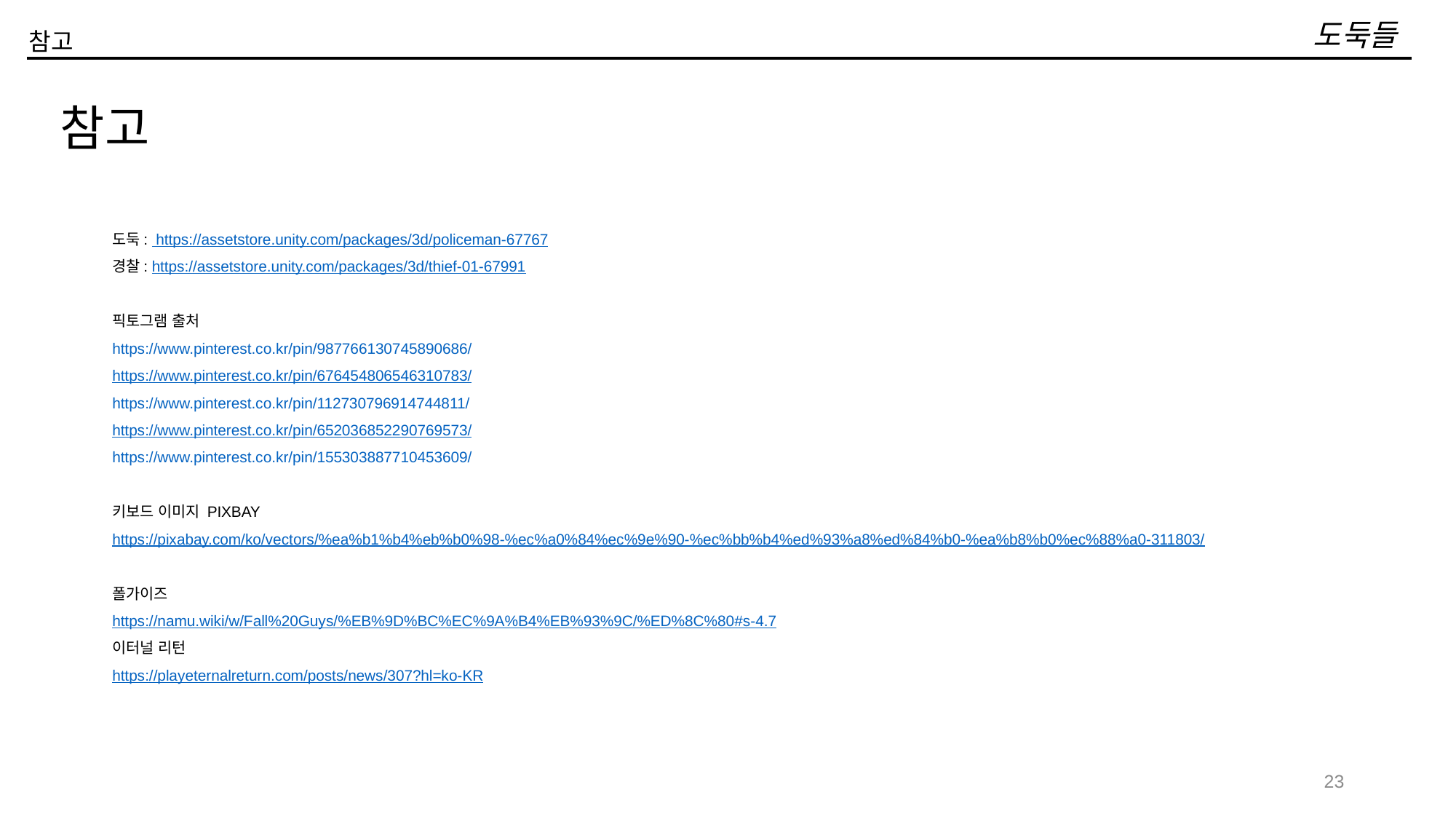

도둑들
참고
참고
도둑:  https://assetstore.unity.com/packages/3d/policeman-67767
경찰: https://assetstore.unity.com/packages/3d/thief-01-67991

픽토그램 출처
https://www.pinterest.co.kr/pin/987766130745890686/
https://www.pinterest.co.kr/pin/676454806546310783/
https://www.pinterest.co.kr/pin/112730796914744811/
https://www.pinterest.co.kr/pin/652036852290769573/
https://www.pinterest.co.kr/pin/155303887710453609/

키보드 이미지 PIXBAY
https://pixabay.com/ko/vectors/%ea%b1%b4%eb%b0%98-%ec%a0%84%ec%9e%90-%ec%bb%b4%ed%93%a8%ed%84%b0-%ea%b8%b0%ec%88%a0-311803/

폴가이즈
https://namu.wiki/w/Fall%20Guys/%EB%9D%BC%EC%9A%B4%EB%93%9C/%ED%8C%80#s-4.7
이터널 리턴
https://playeternalreturn.com/posts/news/307?hl=ko-KR

23